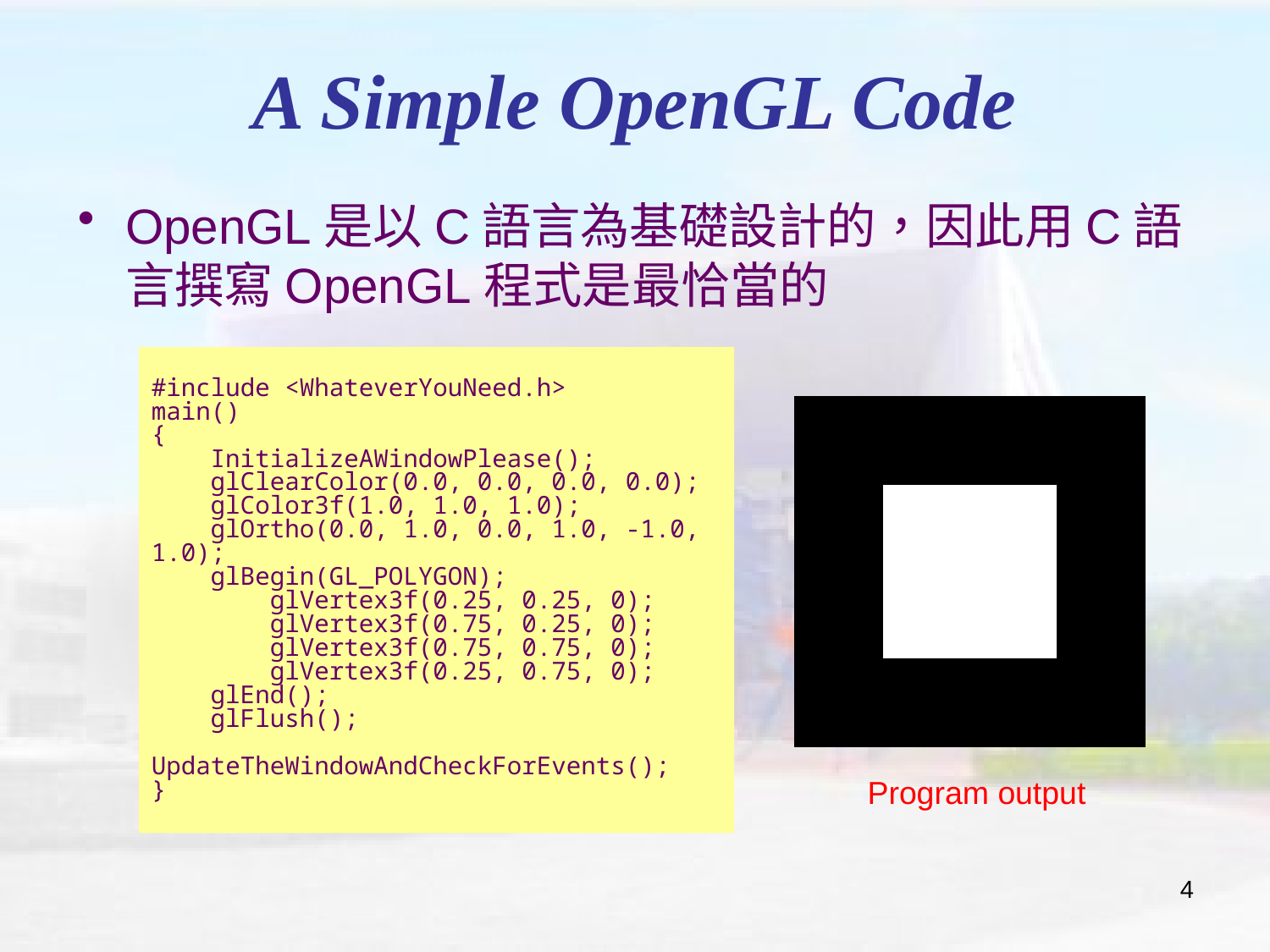

# A Simple OpenGL Code
OpenGL是以C語言為基礎設計的，因此用C語言撰寫OpenGL程式是最恰當的
#include <WhateverYouNeed.h>
main()
{
    InitializeAWindowPlease();
    glClearColor(0.0, 0.0, 0.0, 0.0);
    glColor3f(1.0, 1.0, 1.0);
    glOrtho(0.0, 1.0, 0.0, 1.0, -1.0, 1.0);
    glBegin(GL_POLYGON);
        glVertex3f(0.25, 0.25, 0);
        glVertex3f(0.75, 0.25, 0);
        glVertex3f(0.75, 0.75, 0);
        glVertex3f(0.25, 0.75, 0);
    glEnd();
    glFlush();
    UpdateTheWindowAndCheckForEvents();
}

Program output
4